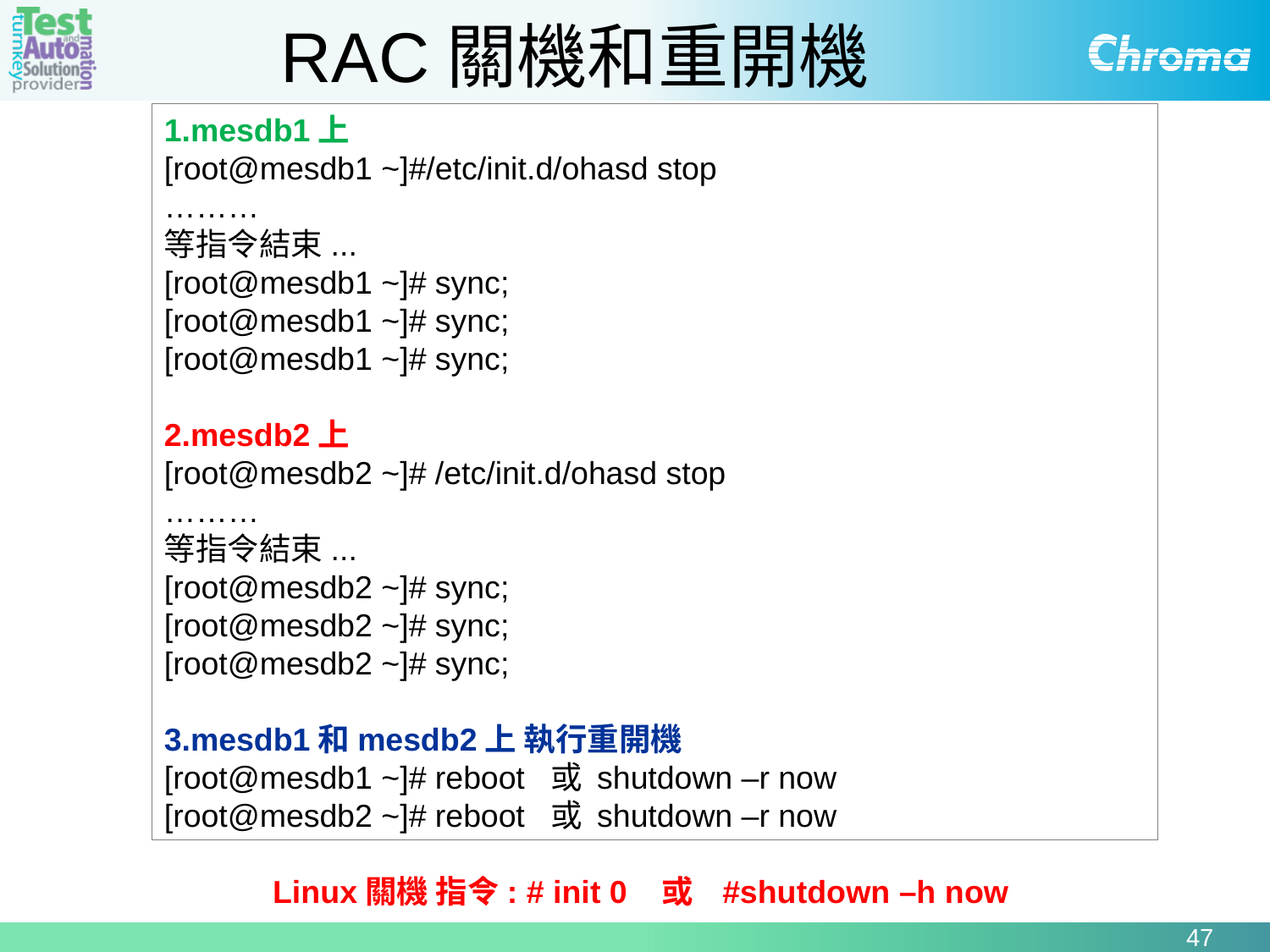

RAC關機和重開機
1.mesdb1上
[root@mesdb1 ~]#/etc/init.d/ohasd stop
………
等指令結束...
[root@mesdb1 ~]# sync;
[root@mesdb1 ~]# sync;
[root@mesdb1 ~]# sync;

2.mesdb2上
[root@mesdb2 ~]# /etc/init.d/ohasd stop
………
等指令結束...
[root@mesdb2 ~]# sync;
[root@mesdb2 ~]# sync;
[root@mesdb2 ~]# sync;

3.mesdb1和mesdb2上 執行重開機
[root@mesdb1 ~]# reboot  或 shutdown –r now
[root@mesdb2 ~]# reboot  或 shutdown –r now
Linux關機 指令: # init 0   或   #shutdown –h now